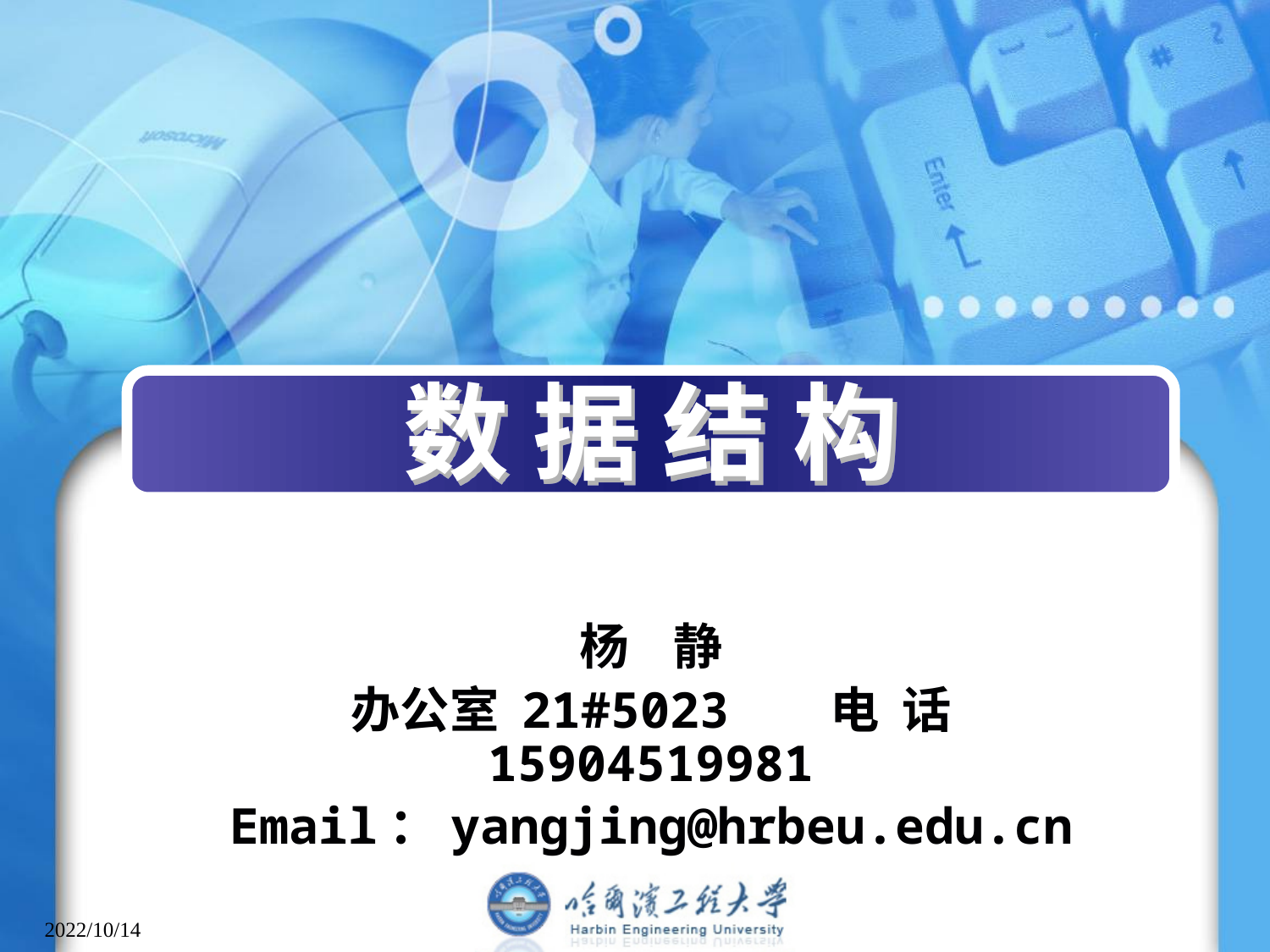

# 数 据 结 构
杨    静
办公室 21#5023   电  话 15904519981
Email：yangjing@hrbeu.edu.cn
2022/10/14